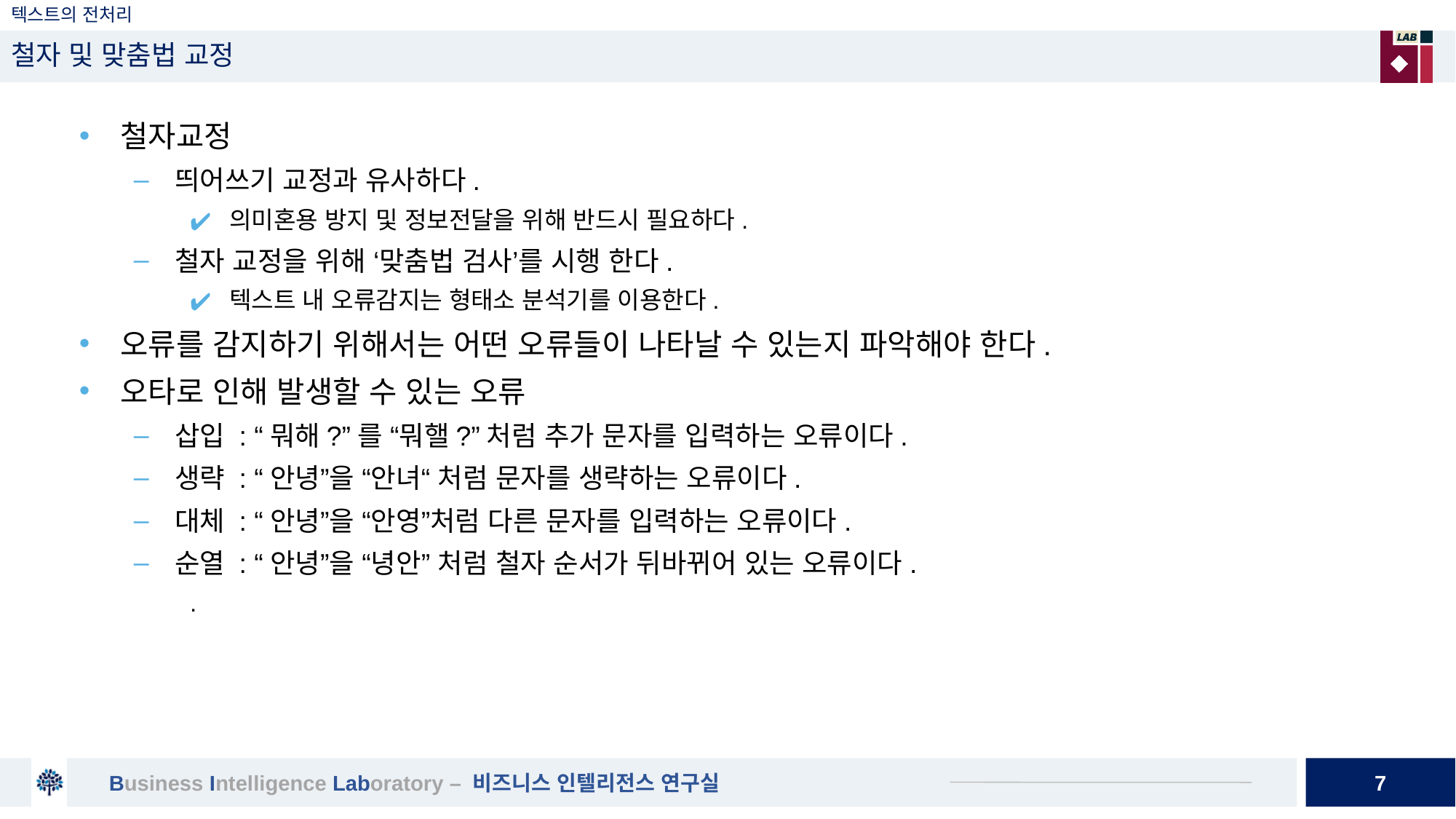

# 텍스트의 전처리
철자 및 맞춤법 교정
철자교정
띄어쓰기 교정과 유사하다.
의미혼용 방지 및 정보전달을 위해 반드시 필요하다.
철자 교정을 위해 ‘맞춤법 검사’를 시행 한다.
텍스트 내 오류감지는 형태소 분석기를 이용한다.
오류를 감지하기 위해서는 어떤 오류들이 나타날 수 있는지 파악해야 한다.
오타로 인해 발생할 수 있는 오류
삽입 : “뭐해?”를 “뭐핼?”처럼 추가 문자를 입력하는 오류이다.
생략 : “안녕”을 “안녀“ 처럼 문자를 생략하는 오류이다.
대체 : “안녕”을 “안영”처럼 다른 문자를 입력하는 오류이다.
순열 : “안녕”을 “녕안” 처럼 철자 순서가 뒤바뀌어 있는 오류이다.
.
7